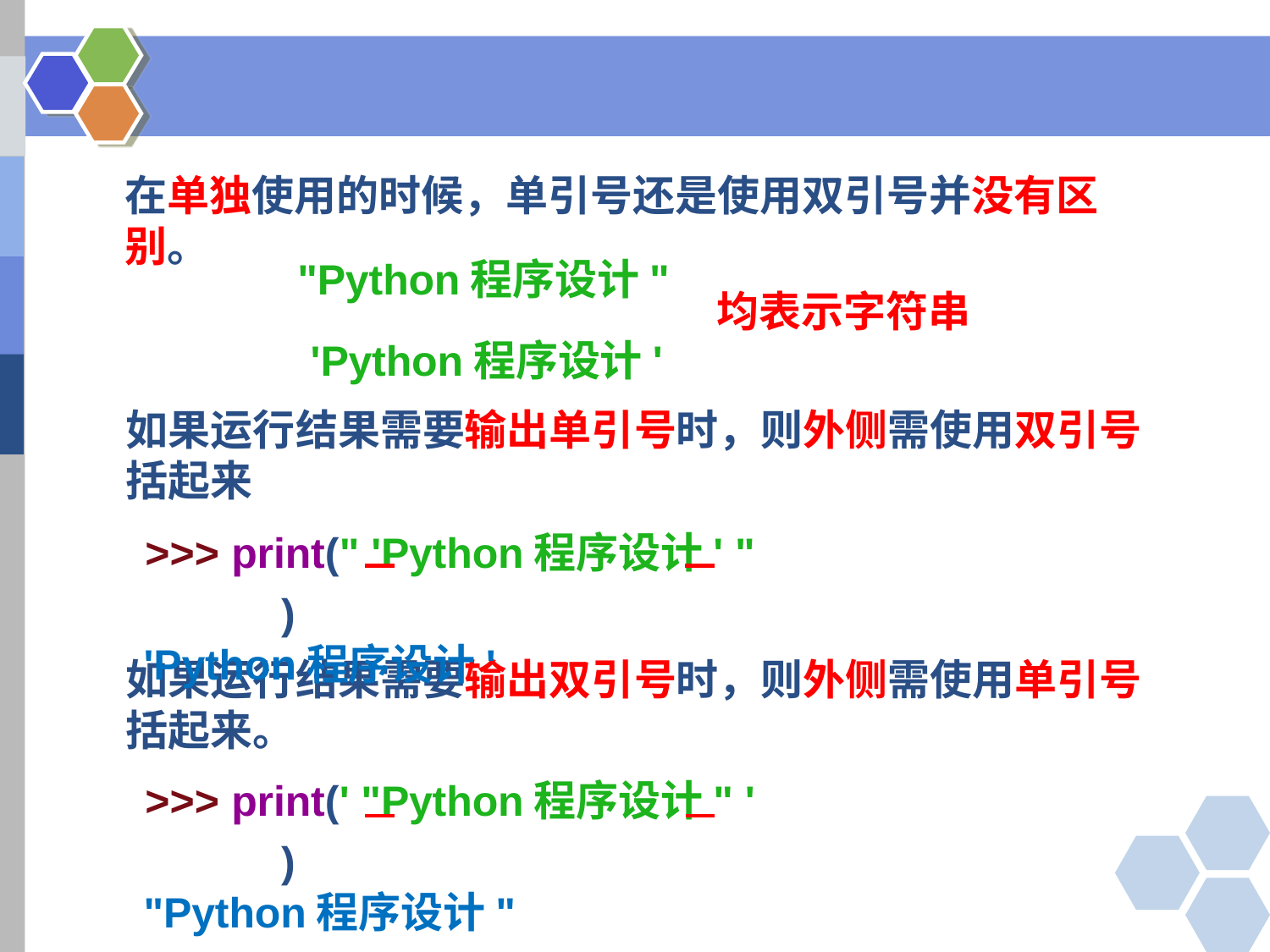

在单独使用的时候，单引号还是使用双引号并没有区别。
"Python程序设计"
均表示字符串
'Python程序设计'
如果运行结果需要输出单引号时，则外侧需使用双引号括起来
>>> print(" 'Python程序设计' " )
'Python程序设计'
如果运行结果需要输出双引号时，则外侧需使用单引号括起来。
>>> print(' "Python程序设计" ' )
"Python程序设计"